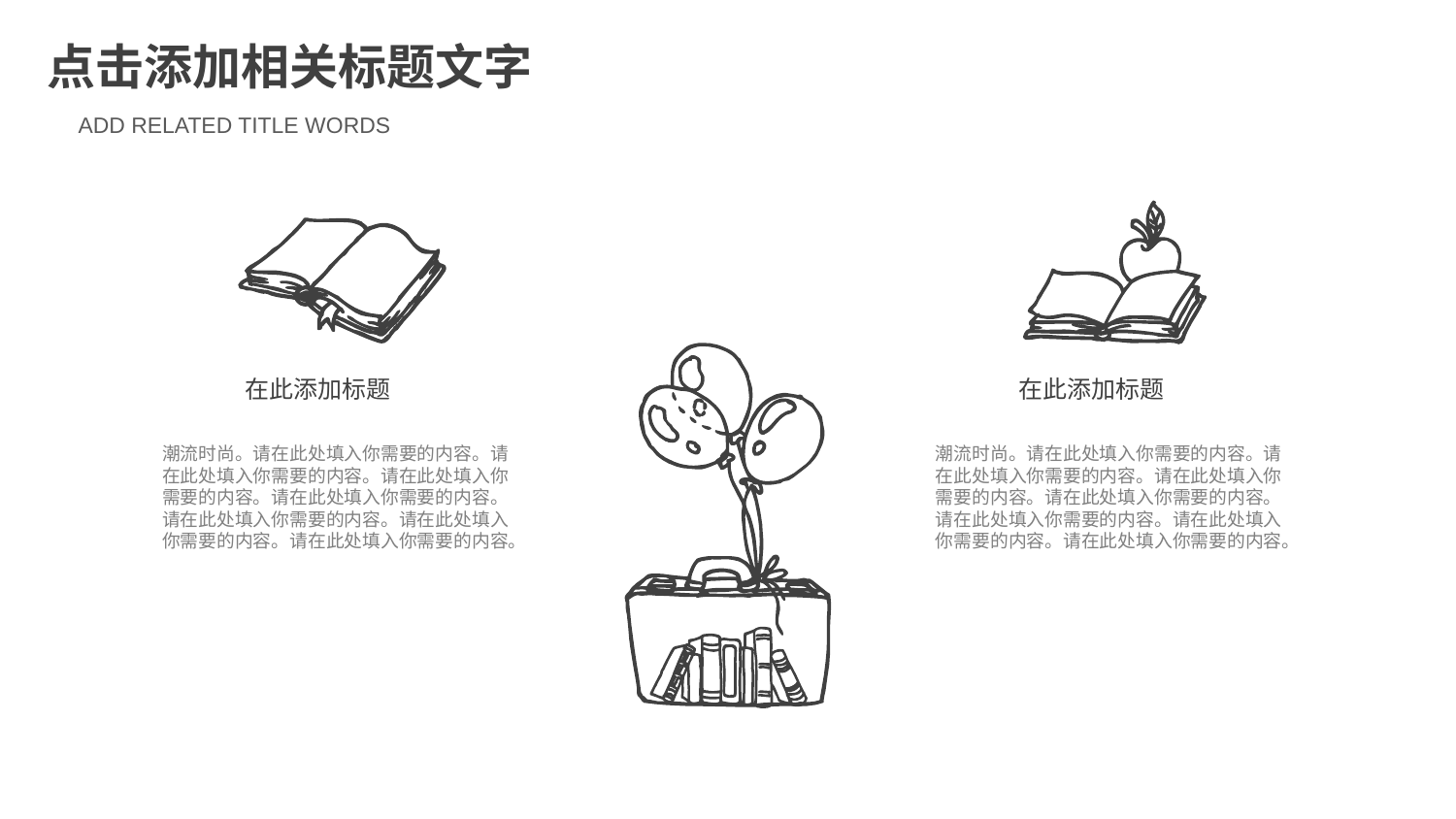

在此添加标题
潮流时尚。请在此处填入你需要的内容。请在此处填入你需要的内容。请在此处填入你需要的内容。请在此处填入你需要的内容。请在此处填入你需要的内容。请在此处填入你需要的内容。请在此处填入你需要的内容。

在此添加标题
潮流时尚。请在此处填入你需要的内容。请在此处填入你需要的内容。请在此处填入你需要的内容。请在此处填入你需要的内容。请在此处填入你需要的内容。请在此处填入你需要的内容。请在此处填入你需要的内容。